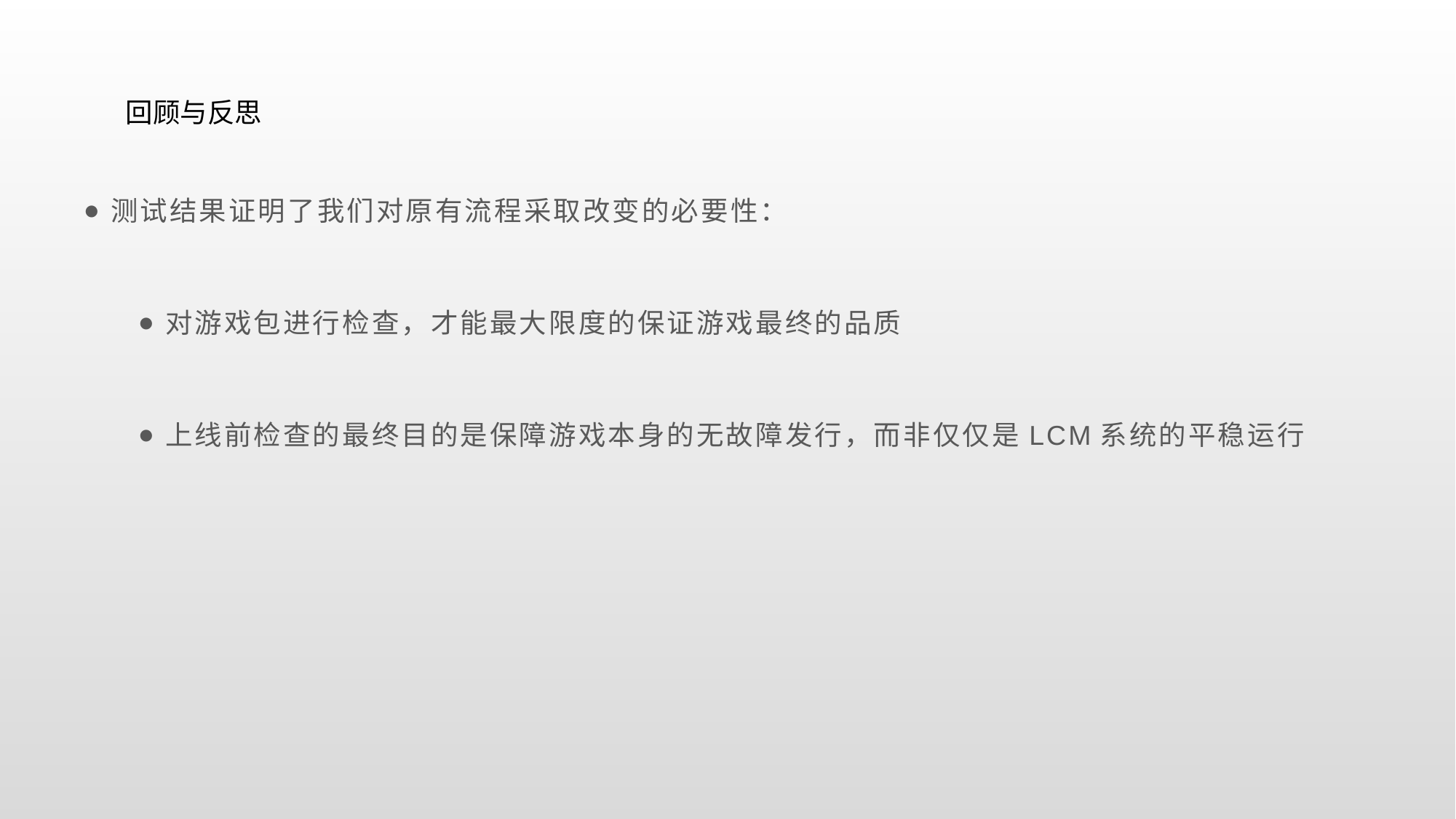

回顾与反思
测试结果证明了我们对原有流程采取改变的必要性：

对游戏包进行检查，才能最大限度的保证游戏最终的品质

上线前检查的最终目的是保障游戏本身的无故障发行，而非仅仅是LCM系统的平稳运行